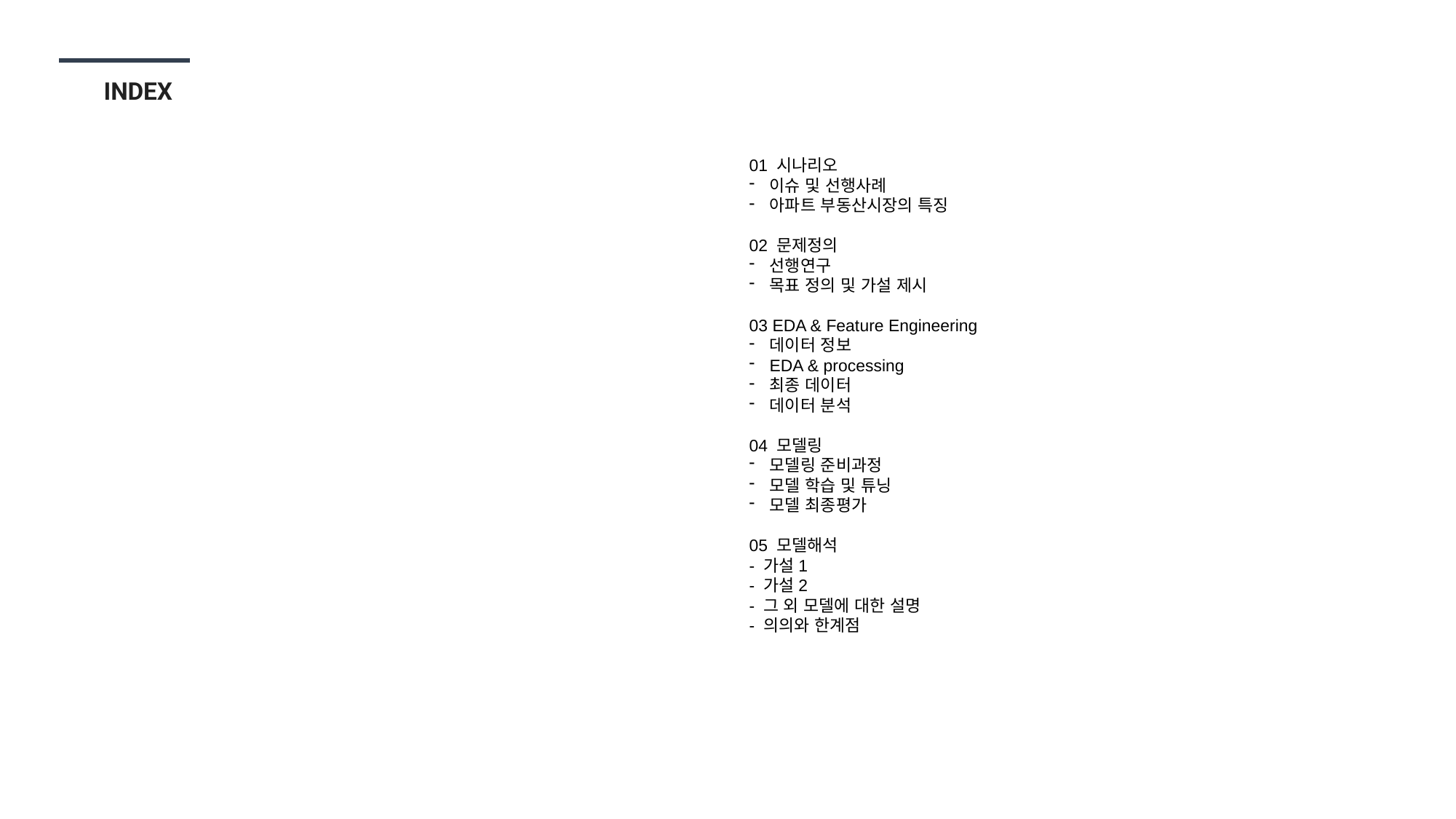

INDEX
01 시나리오
이슈 및 선행사례
아파트 부동산시장의 특징

02 문제정의
선행연구
목표 정의 및 가설 제시

03 EDA & Feature Engineering
데이터 정보
EDA & processing
최종 데이터
데이터 분석

04 모델링
모델링 준비과정
모델 학습 및 튜닝
모델 최종평가

05 모델해석
- 가설1
- 가설2
- 그 외 모델에 대한 설명
- 의의와 한계점